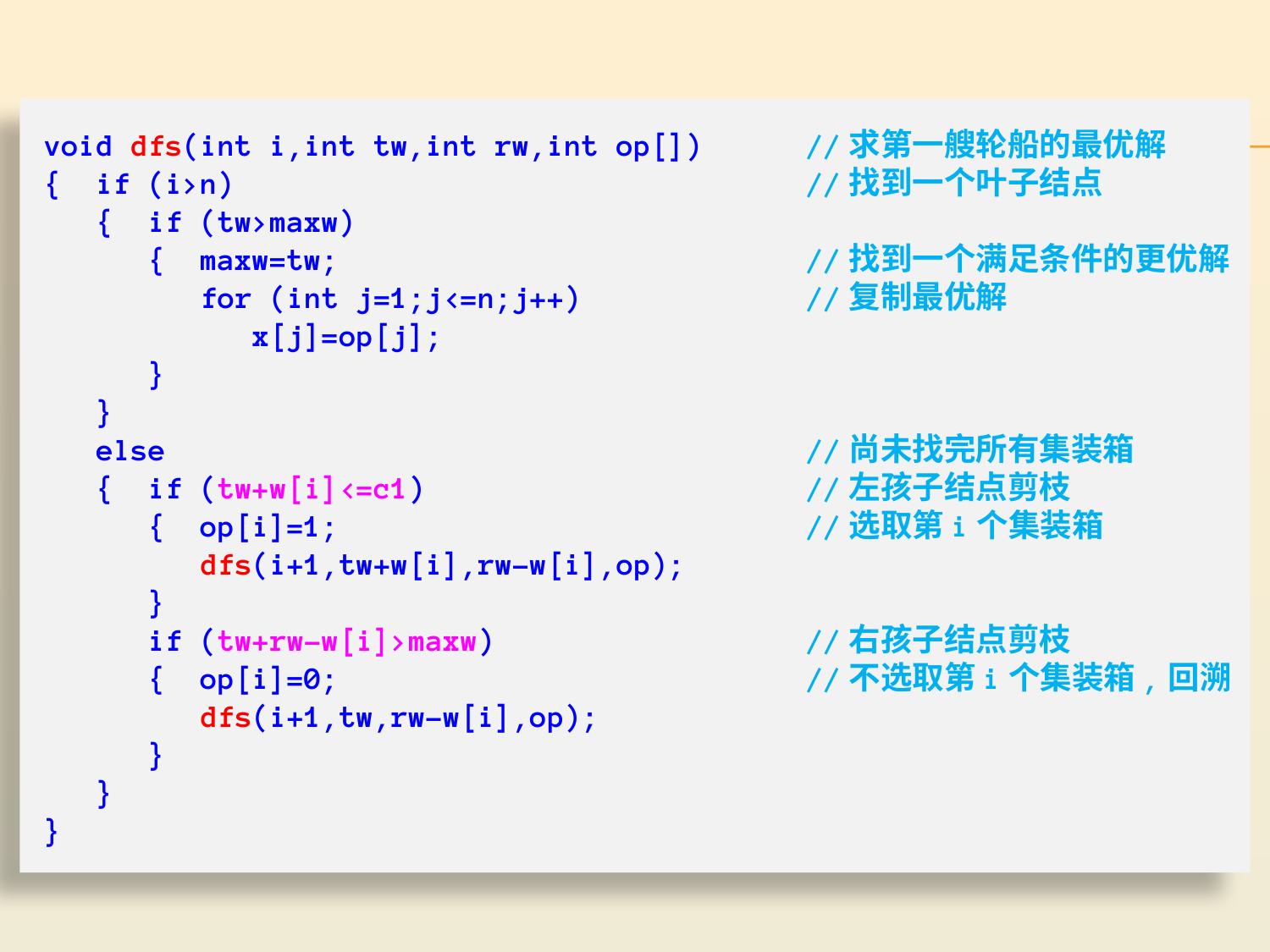

void dfs(int i,int tw,int rw,int op[]) 	//求第一艘轮船的最优解
{  if (i>n)					//找到一个叶子结点
   {  if (tw>maxw)
      {  maxw=tw;				//找到一个满足条件的更优解
         for (int j=1;j<=n;j++)		//复制最优解
            x[j]=op[j];
      }
   }
   else						//尚未找完所有集装箱
   {  if (tw+w[i]<=c1)			//左孩子结点剪枝
      {  op[i]=1;				//选取第i个集装箱
         dfs(i+1,tw+w[i],rw-w[i],op);
      }
      if (tw+rw-w[i]>maxw)			//右孩子结点剪枝
      {  op[i]=0;				//不选取第i个集装箱,回溯
         dfs(i+1,tw,rw-w[i],op);
      }
   }
}